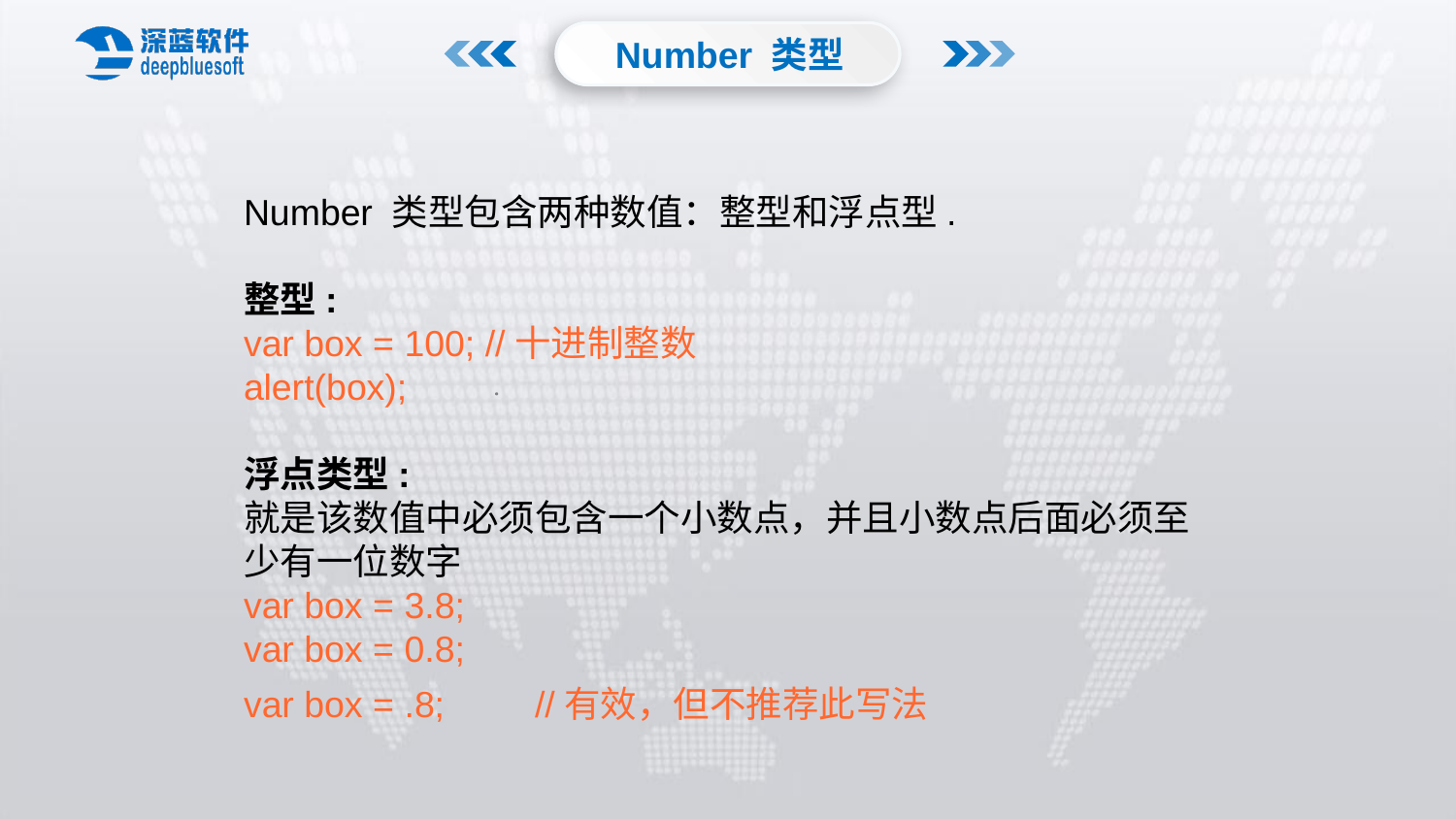

Number 类型

Number 类型包含两种数值：整型和浮点型.

整型:
var box = 100; //十进制整数
alert(box);

浮点类型:
就是该数值中必须包含一个小数点，并且小数点后面必须至少有一位数字
var box = 3.8;
var box = 0.8;
var box = .8;	//有效，但不推荐此写法